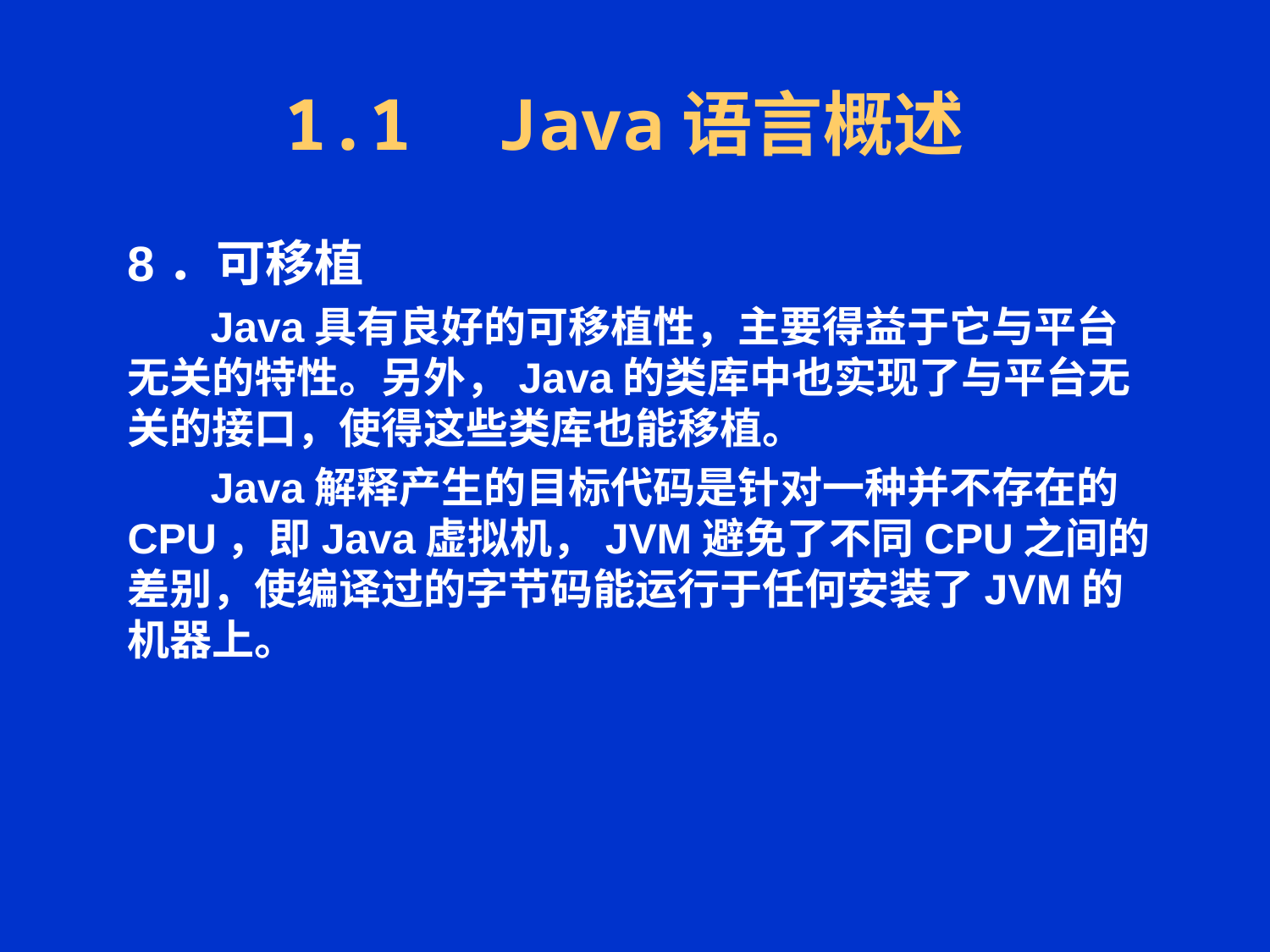

# 1.1  Java语言概述
8．可移植
       Java具有良好的可移植性，主要得益于它与平台无关的特性。另外，Java的类库中也实现了与平台无关的接口，使得这些类库也能移植。
       Java解释产生的目标代码是针对一种并不存在的CPU，即Java虚拟机，JVM避免了不同CPU之间的差别，使编译过的字节码能运行于任何安装了JVM的机器上。